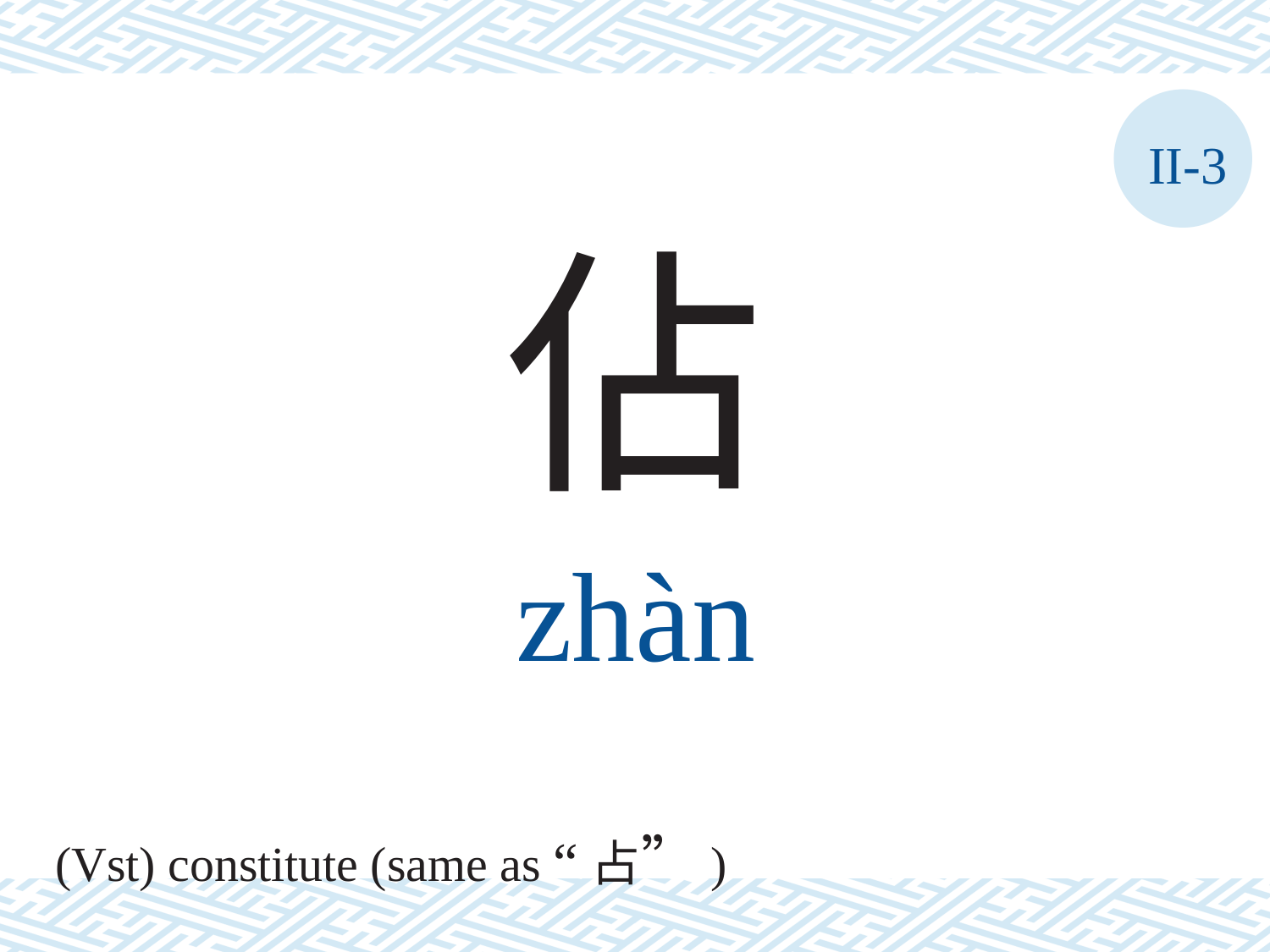

II-3
佔
zhàn
(Vst) constitute (same as “占”)